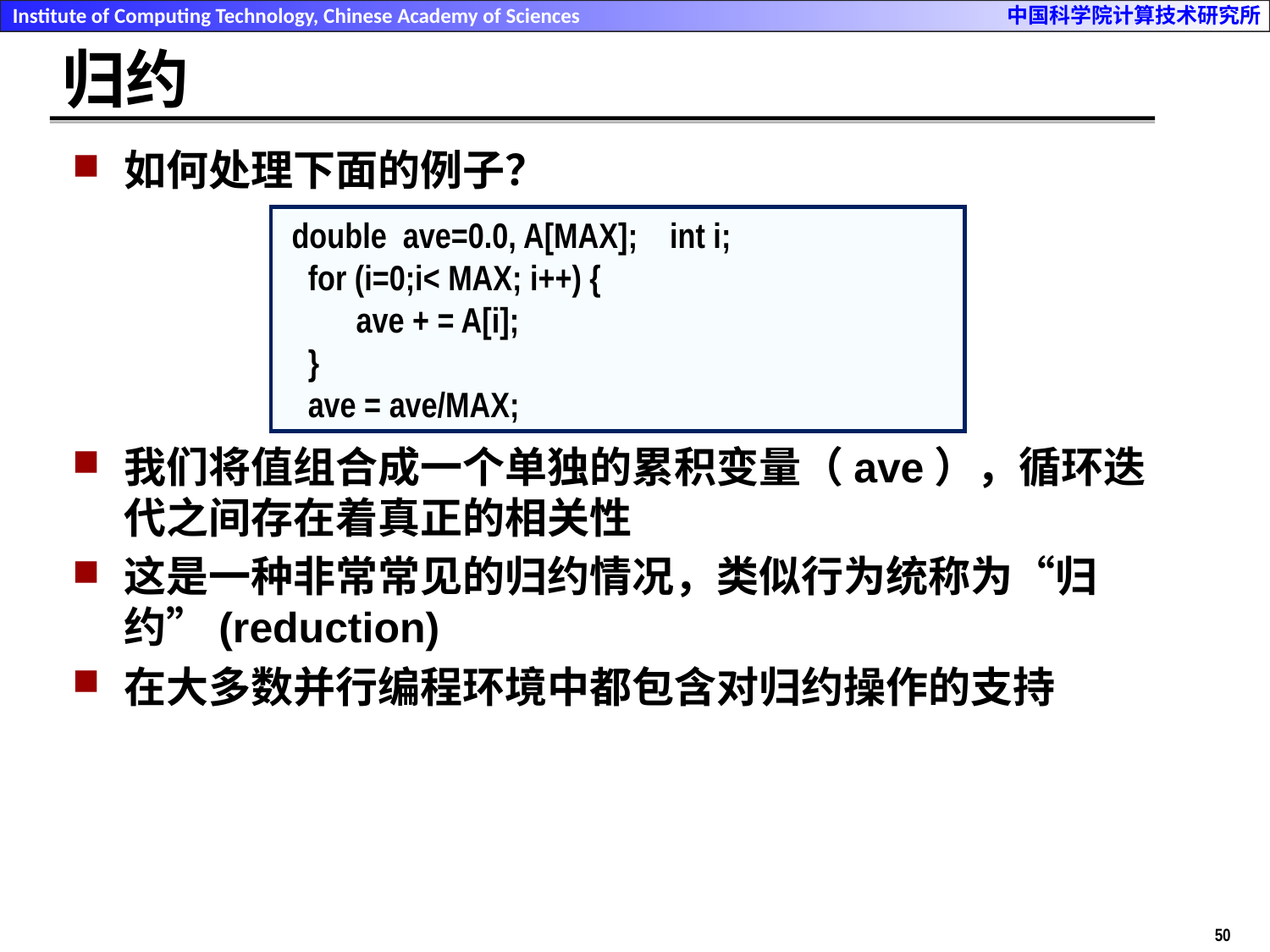

# 归约
如何处理下面的例子？

我们将值组合成一个单独的累积变量（ave），循环迭代之间存在着真正的相关性
这是一种非常常见的归约情况，类似行为统称为“归约”(reduction)
在大多数并行编程环境中都包含对归约操作的支持
 double  ave=0.0, A[MAX];    int i;
   for (i=0;i< MAX; i++) {
         ave + = A[i];
   }
   ave = ave/MAX;